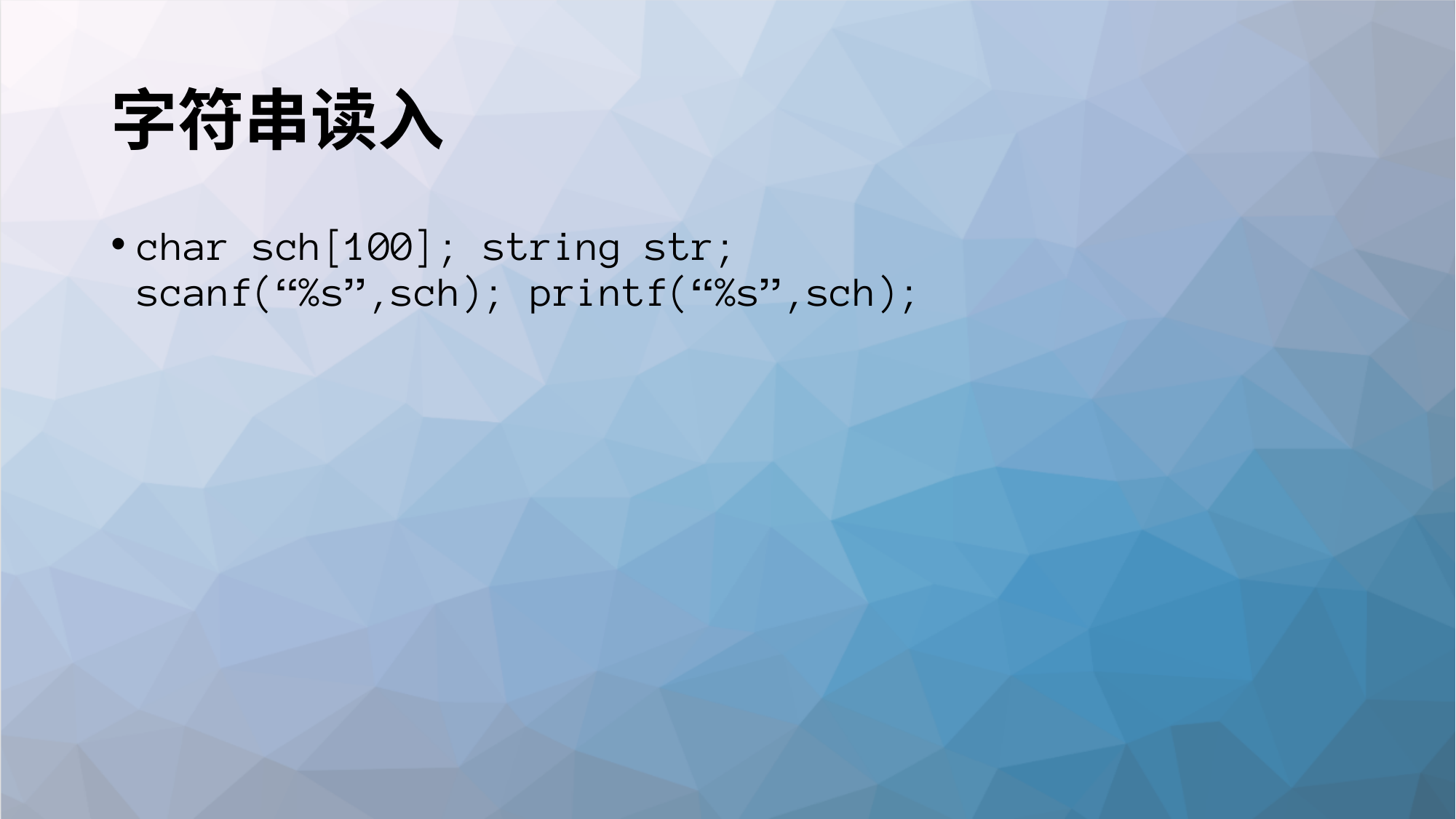

# 字符串读入
char sch[100]; string str;
scanf(“%s”,sch); printf(“%s”,sch);